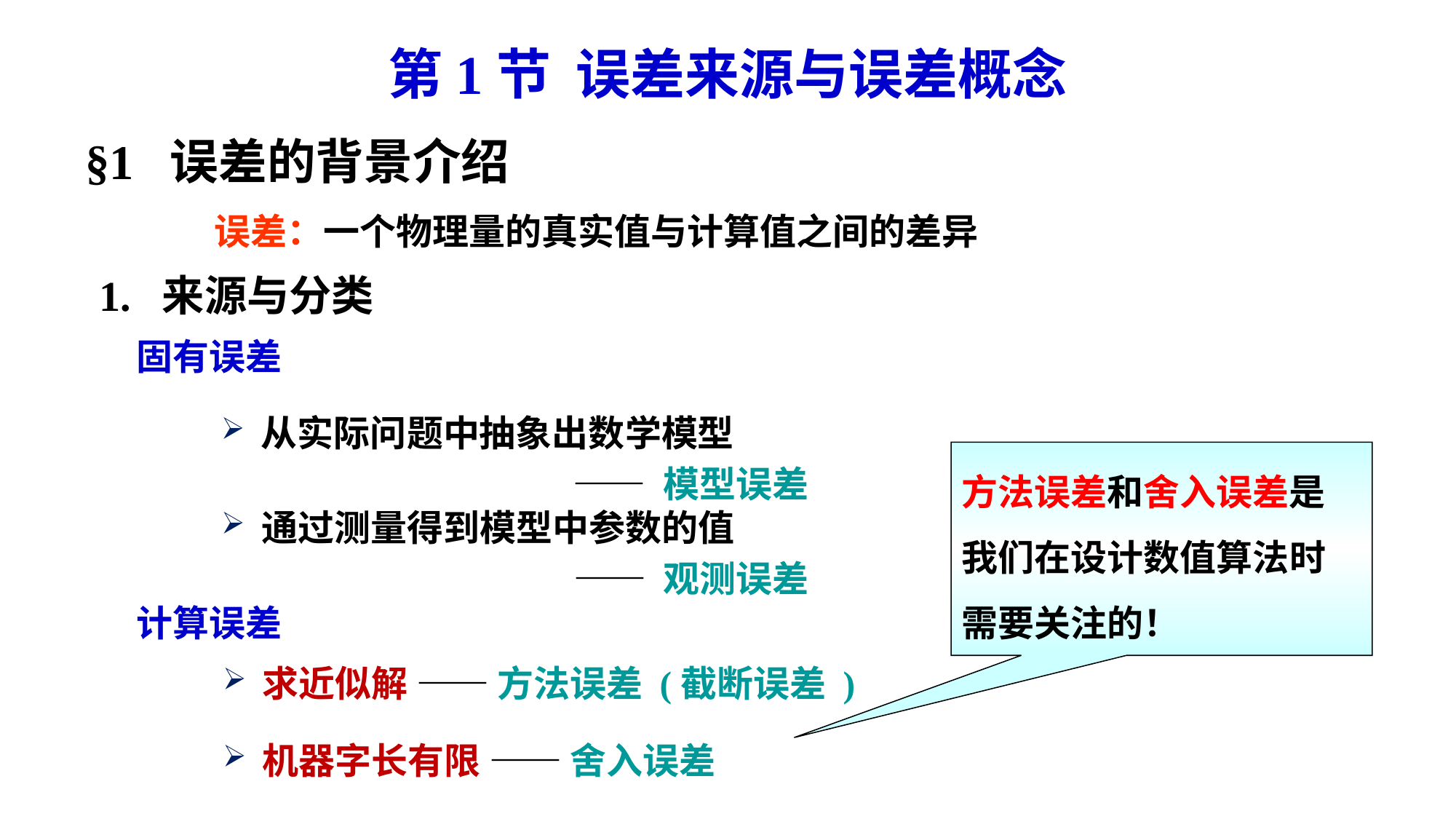

第1节  误差来源与误差概念
§1  误差的背景介绍
误差：一个物理量的真实值与计算值之间的差异
1.  来源与分类
固有误差
 从实际问题中抽象出数学模型
                                           —— 模型误差
方法误差和舍入误差是我们在设计数值算法时需要关注的！

 通过测量得到模型中参数的值
                                           —— 观测误差
计算误差
 求近似解 —— 方法误差 (截断误差 )
 机器字长有限 —— 舍入误差